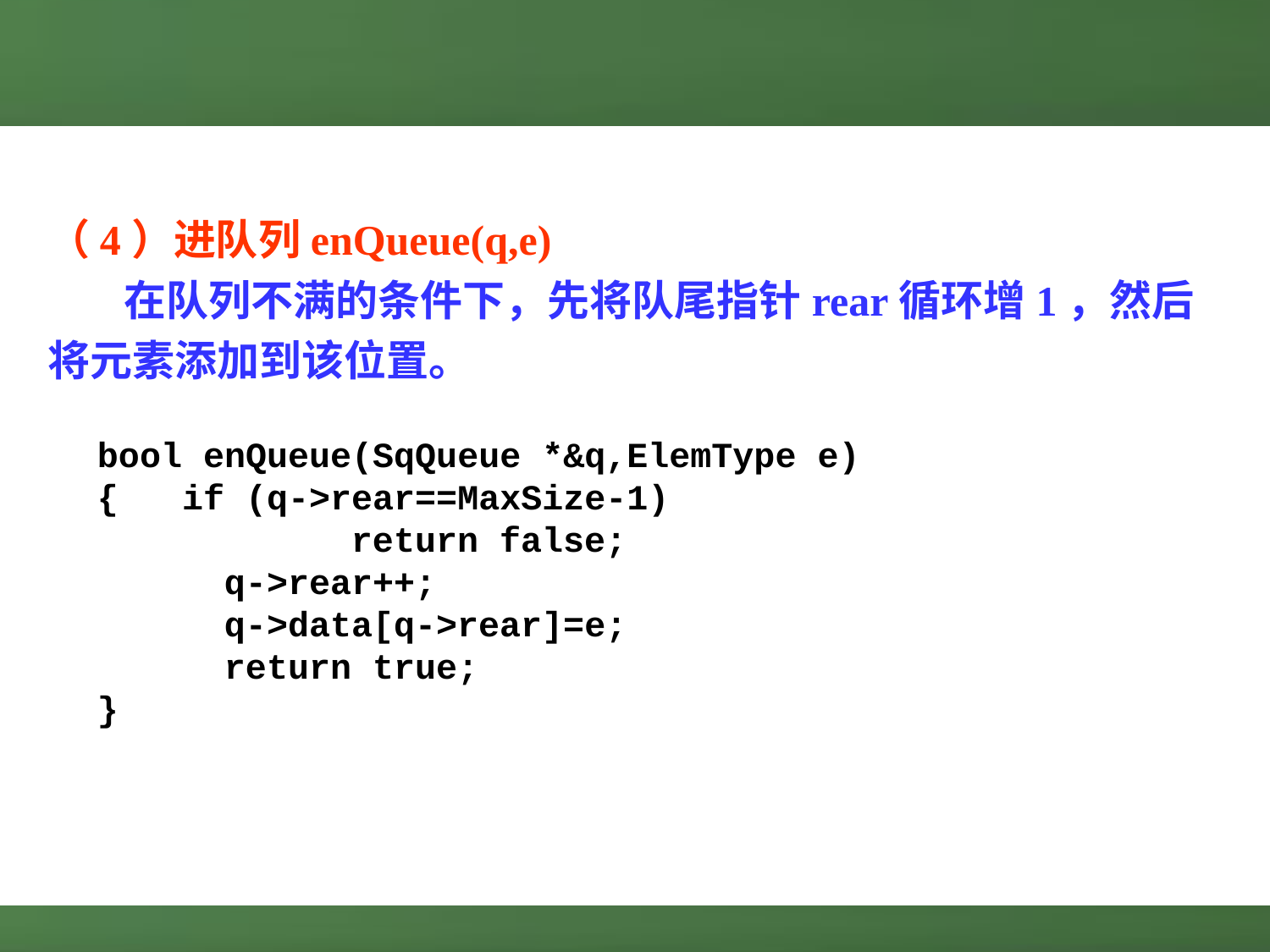

（4）进队列enQueue(q,e)
       在队列不满的条件下，先将队尾指针rear循环增1，然后将元素添加到该位置。
bool enQueue(SqQueue *&q,ElemType e)
{   if (q->rear==MaxSize-1)
		return false;
	q->rear++;
	q->data[q->rear]=e;
	return true;
}